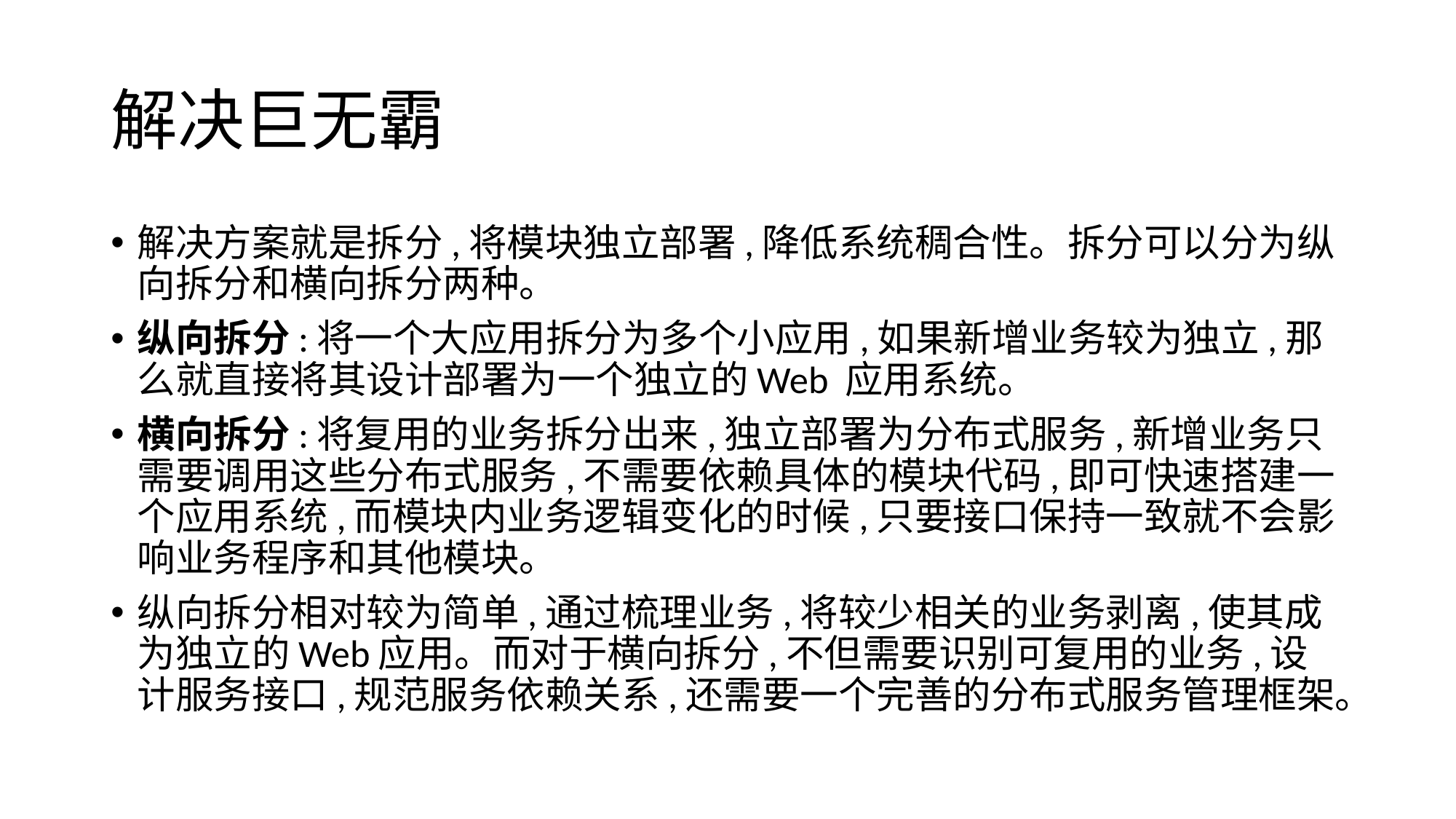

# 解决巨无霸
解决方案就是拆分,将模块独立部署,降低系统稠合性。拆分可以分为纵向拆分和横向拆分两种。
纵向拆分:将一个大应用拆分为多个小应用,如果新增业务较为独立,那么就直接将其设计部署为一个独立的Web 应用系统。
横向拆分:将复用的业务拆分出来,独立部署为分布式服务,新增业务只需要调用这些分布式服务,不需要依赖具体的模块代码,即可快速搭建一个应用系统,而模块内业务逻辑变化的时候,只要接口保持一致就不会影响业务程序和其他模块。
纵向拆分相对较为简单,通过梳理业务,将较少相关的业务剥离,使其成为独立的Web应用。而对于横向拆分,不但需要识别可复用的业务,设计服务接口,规范服务依赖关系,还需要一个完善的分布式服务管理框架。